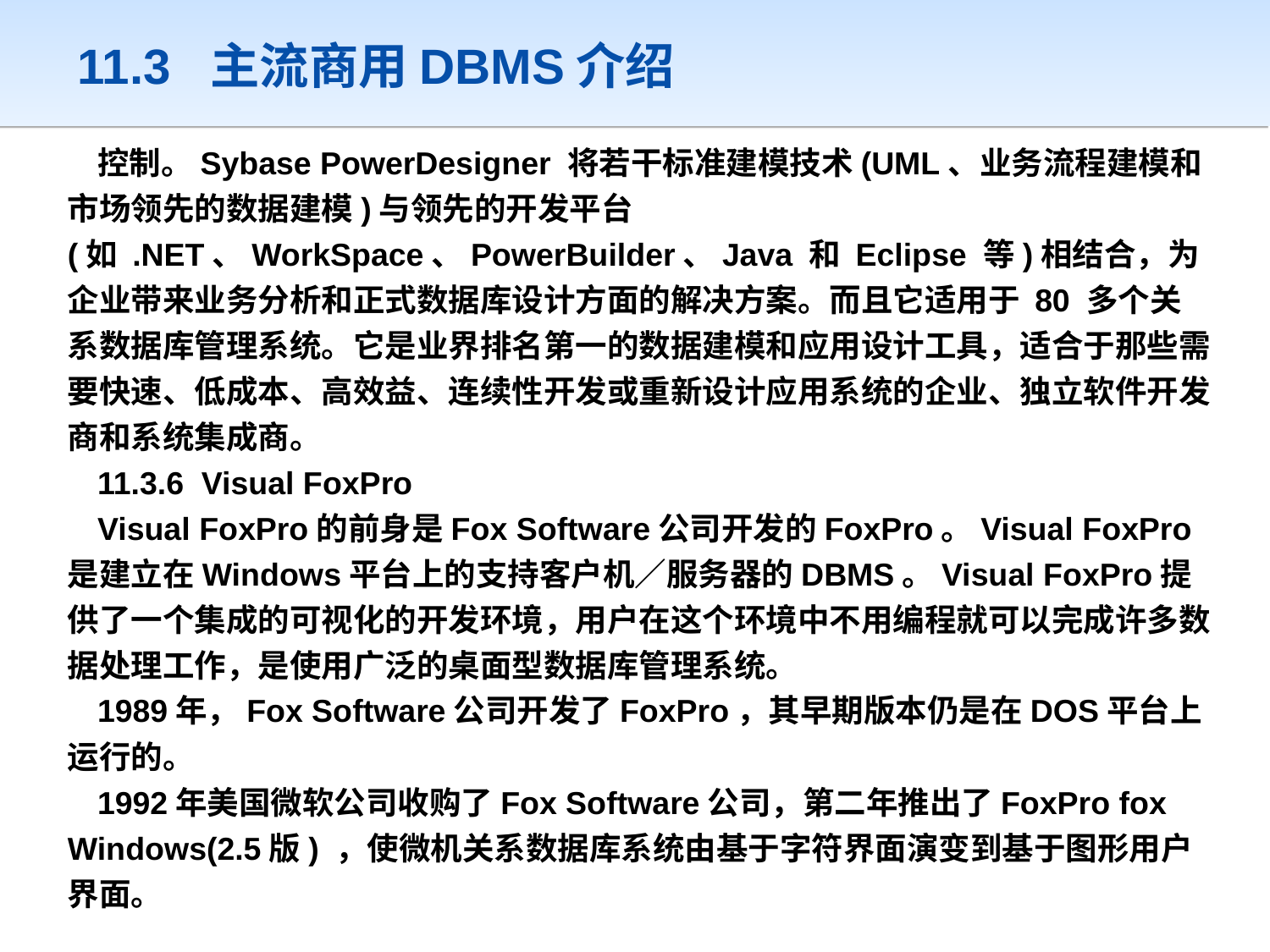

# 11.3  主流商用DBMS介绍
控制。Sybase PowerDesigner 将若干标准建模技术(UML、业务流程建模和市场领先的数据建模)与领先的开发平台(如 .NET、WorkSpace、PowerBuilder、Java 和 Eclipse 等)相结合，为企业带来业务分析和正式数据库设计方面的解决方案。而且它适用于 80 多个关系数据库管理系统。它是业界排名第一的数据建模和应用设计工具，适合于那些需要快速、低成本、高效益、连续性开发或重新设计应用系统的企业、独立软件开发商和系统集成商。
11.3.6  Visual FoxPro
Visual FoxPro的前身是Fox Software公司开发的FoxPro。Visual FoxPro是建立在Windows平台上的支持客户机／服务器的DBMS。Visual FoxPro提供了一个集成的可视化的开发环境，用户在这个环境中不用编程就可以完成许多数据处理工作，是使用广泛的桌面型数据库管理系统。
1989年，Fox Software公司开发了FoxPro，其早期版本仍是在DOS平台上运行的。
1992年美国微软公司收购了Fox Software公司，第二年推出了FoxPro fox Windows(2.5版) ，使微机关系数据库系统由基于字符界面演变到基于图形用户界面。